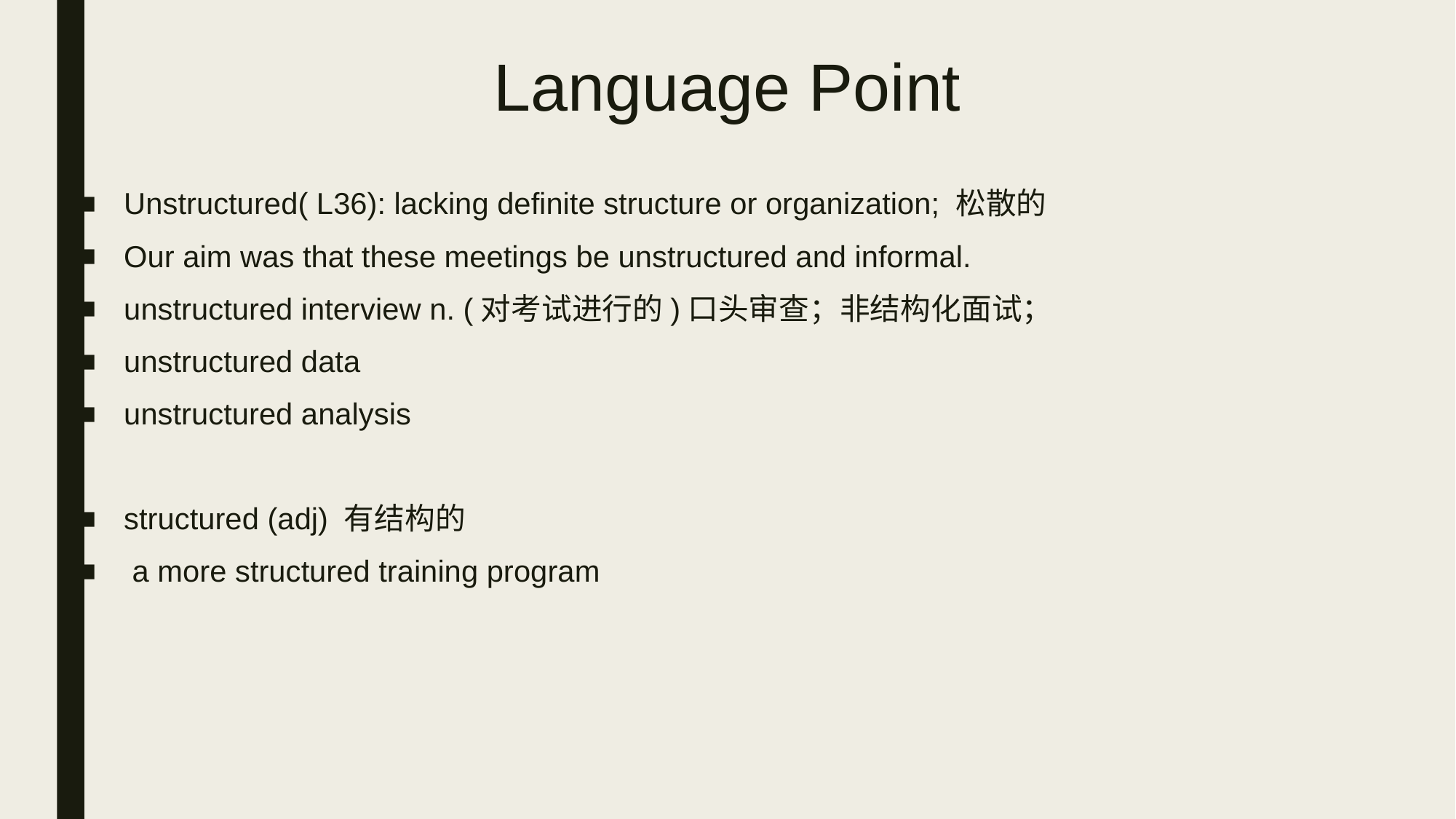

# Language Point
Unstructured( L36): lacking definite structure or organization; 松散的
Our aim was that these meetings be unstructured and informal.
unstructured interview n. (对考试进行的)口头审查；非结构化面试；
unstructured data
unstructured analysis

structured (adj) 有结构的
 a more structured training program